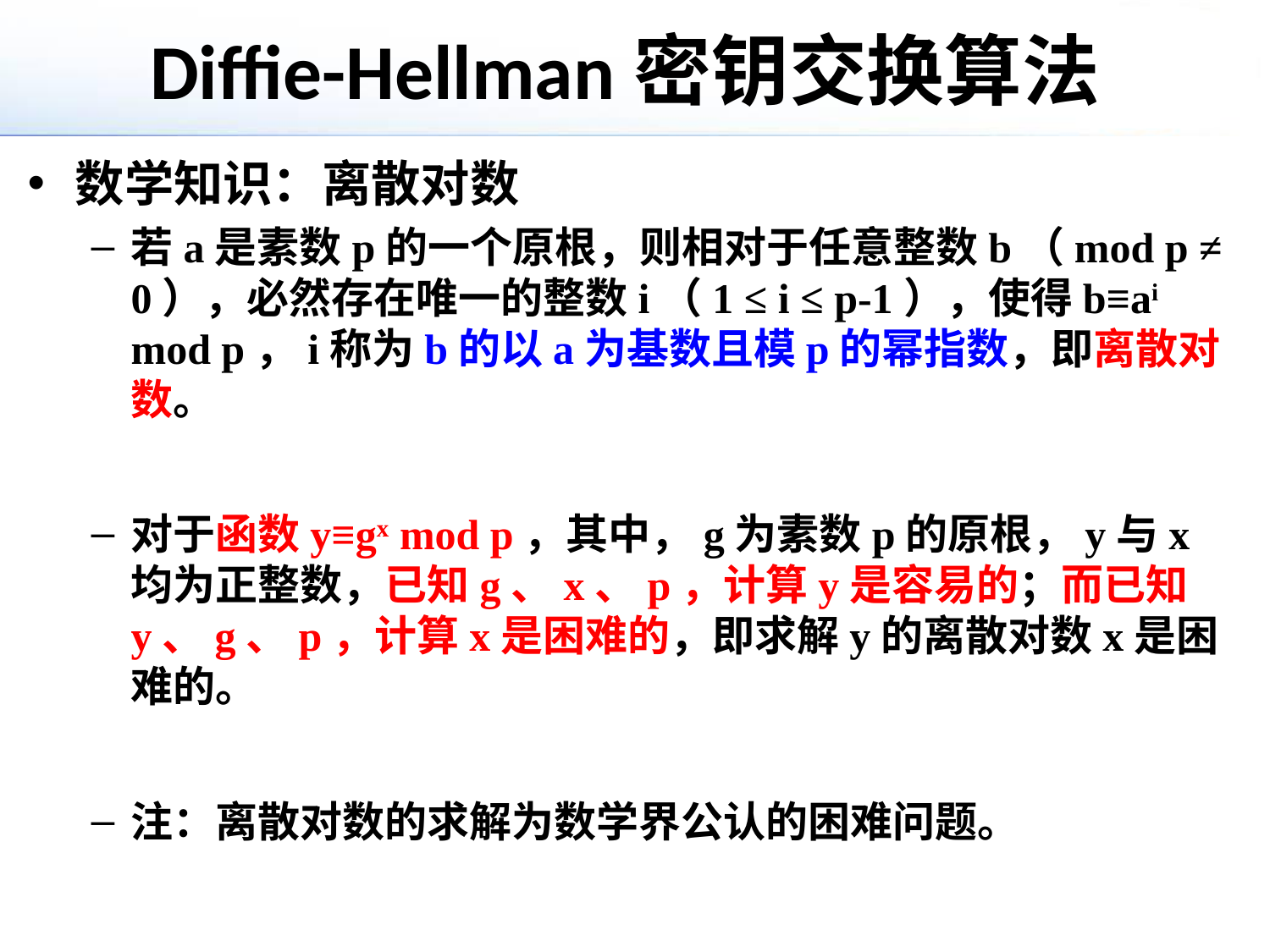

# Diffie-Hellman密钥交换算法
数学知识：离散对数
若a是素数p的一个原根，则相对于任意整数b（mod p ≠ 0），必然存在唯一的整数i（1 ≤ i ≤ p-1），使得b≡ai mod p，i称为b的以a为基数且模p的幂指数，即离散对数。

对于函数y≡gx mod p，其中，g为素数p的原根，y与x均为正整数，已知g、x、p，计算y是容易的；而已知y、g、p，计算x是困难的，即求解y的离散对数x是困难的。

注：离散对数的求解为数学界公认的困难问题。